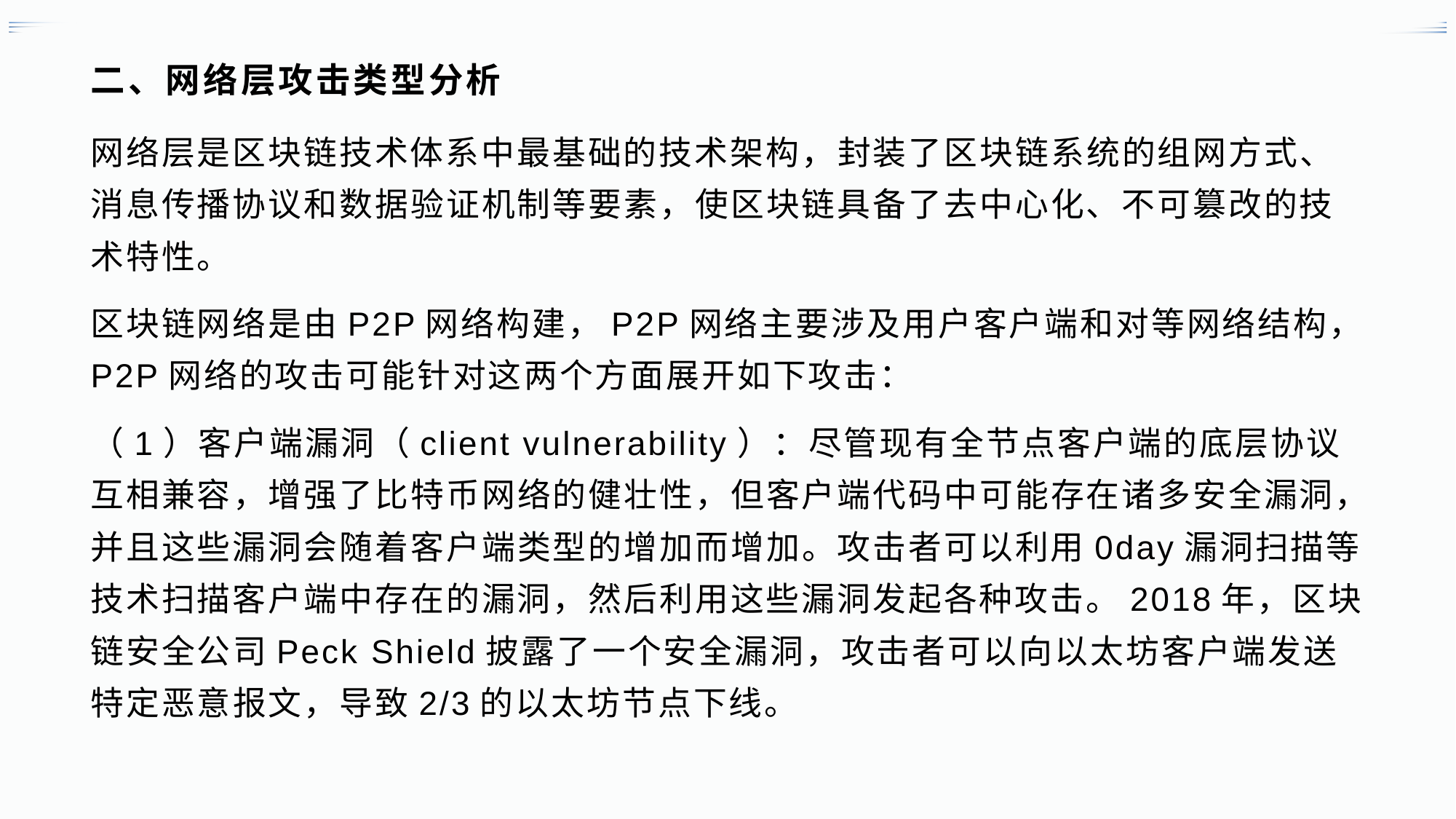

# 二、网络层攻击类型分析
网络层是区块链技术体系中最基础的技术架构，封装了区块链系统的组网方式、消息传播协议和数据验证机制等要素，使区块链具备了去中心化、不可篡改的技术特性。
区块链网络是由P2P网络构建，P2P网络主要涉及用户客户端和对等网络结构，P2P网络的攻击可能针对这两个方面展开如下攻击：
（1）客户端漏洞（client vulnerability）：尽管现有全节点客户端的底层协议互相兼容，增强了比特币网络的健壮性，但客户端代码中可能存在诸多安全漏洞，并且这些漏洞会随着客户端类型的增加而增加。攻击者可以利用0day漏洞扫描等技术扫描客户端中存在的漏洞，然后利用这些漏洞发起各种攻击。2018年，区块链安全公司Peck Shield披露了一个安全漏洞，攻击者可以向以太坊客户端发送特定恶意报文，导致2/3的以太坊节点下线。